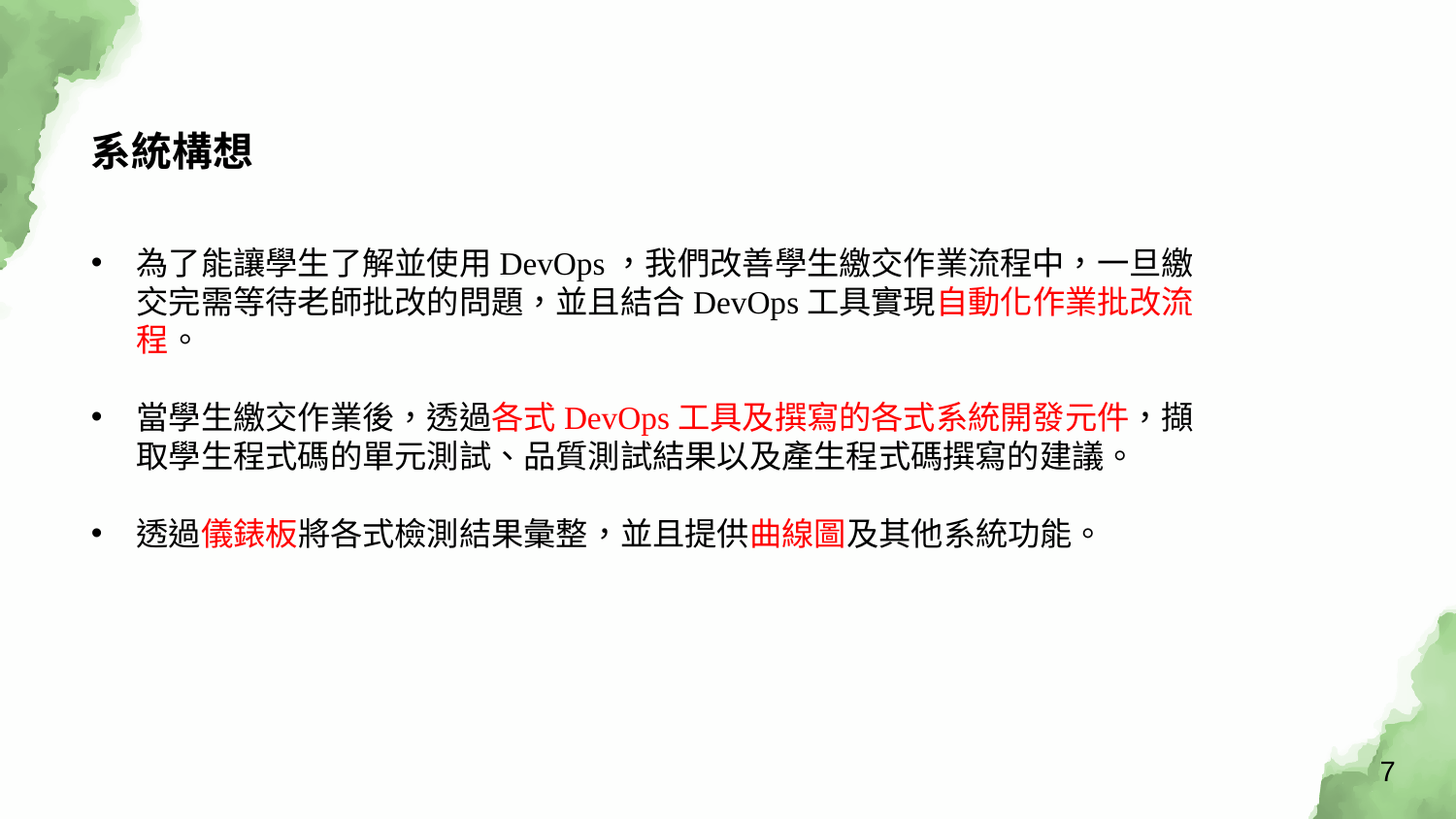

# 系統構想
為了能讓學生了解並使用DevOps，我們改善學生繳交作業流程中，一旦繳交完需等待老師批改的問題，並且結合DevOps工具實現自動化作業批改流程。

當學生繳交作業後，透過各式DevOps工具及撰寫的各式系統開發元件，擷取學生程式碼的單元測試、品質測試結果以及產生程式碼撰寫的建議。

透過儀錶板將各式檢測結果彙整，並且提供曲線圖及其他系統功能。
7